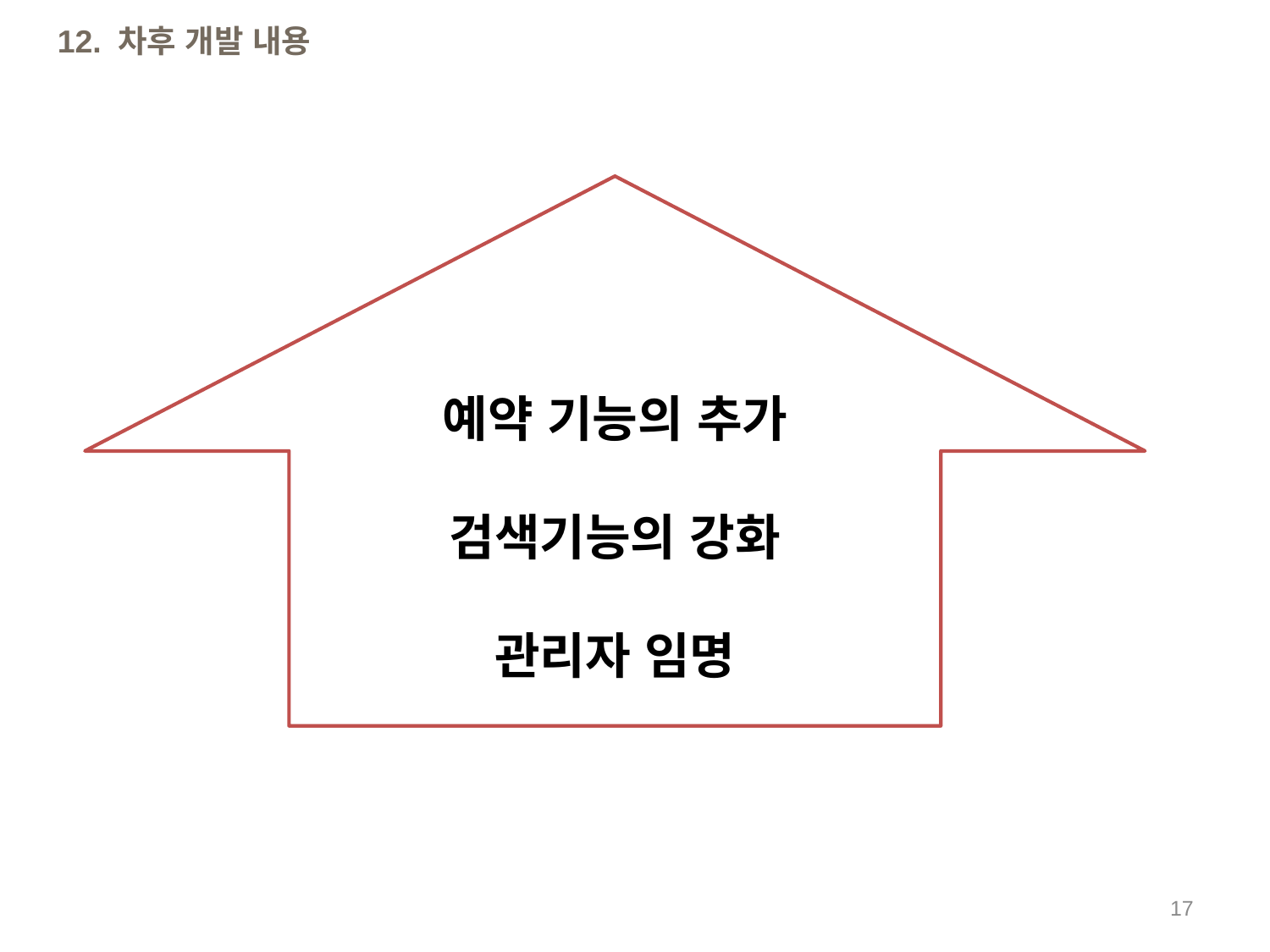

12. 차후 개발 내용
예약 기능의 추가

검색기능의 강화

관리자 임명
17